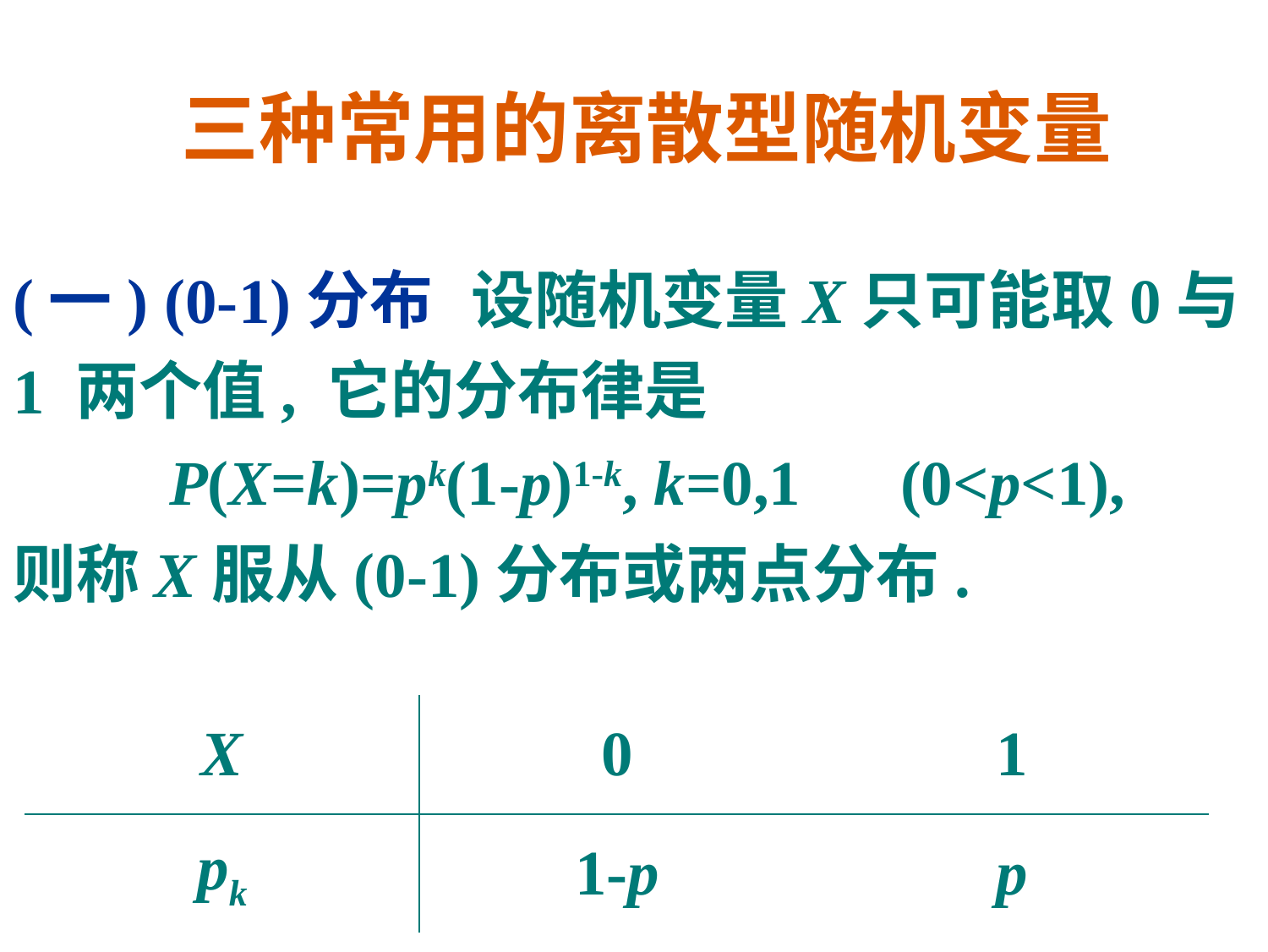

三种常用的离散型随机变量
# (一) (0-1)分布   设随机变量X只可能取0与1 两个值, 它的分布律是 P(X=k)=pk(1-p)1-k, k=0,1	(0<p<1), 则称X服从(0-1)分布或两点分布.
| X | 0 | 1 |
| --- | --- | --- |
| pk | 1-p | p |